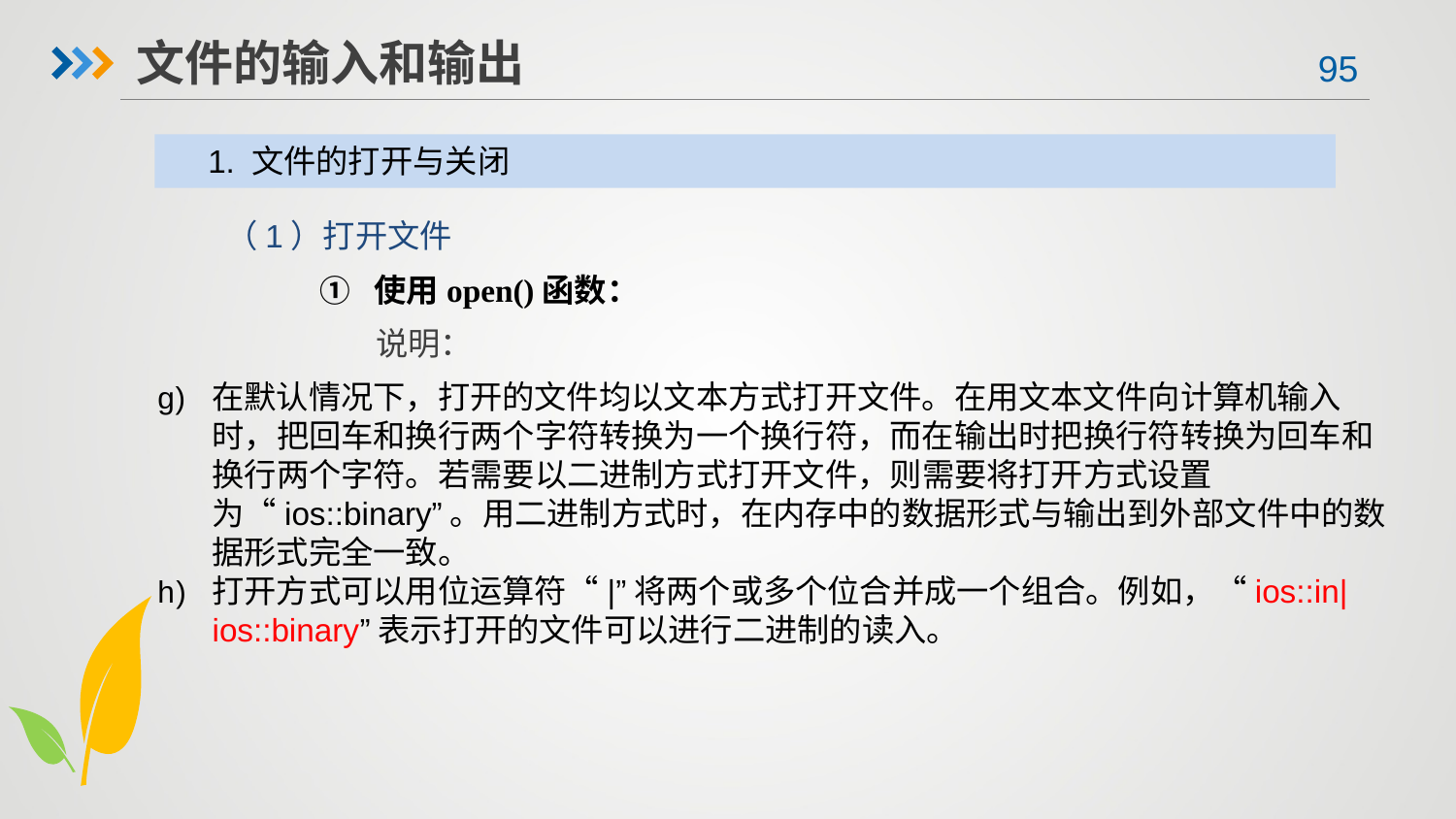

文件的输入和输出

1. 文件的打开与关闭
（1）打开文件
使用open()函数：
说明：
在默认情况下，打开的文件均以文本方式打开文件。在用文本文件向计算机输入时，把回车和换行两个字符转换为一个换行符，而在输出时把换行符转换为回车和换行两个字符。若需要以二进制方式打开文件，则需要将打开方式设置为“ios::binary”。用二进制方式时，在内存中的数据形式与输出到外部文件中的数据形式完全一致。
打开方式可以用位运算符“|”将两个或多个位合并成一个组合。例如，“ios::in|ios::binary”表示打开的文件可以进行二进制的读入。